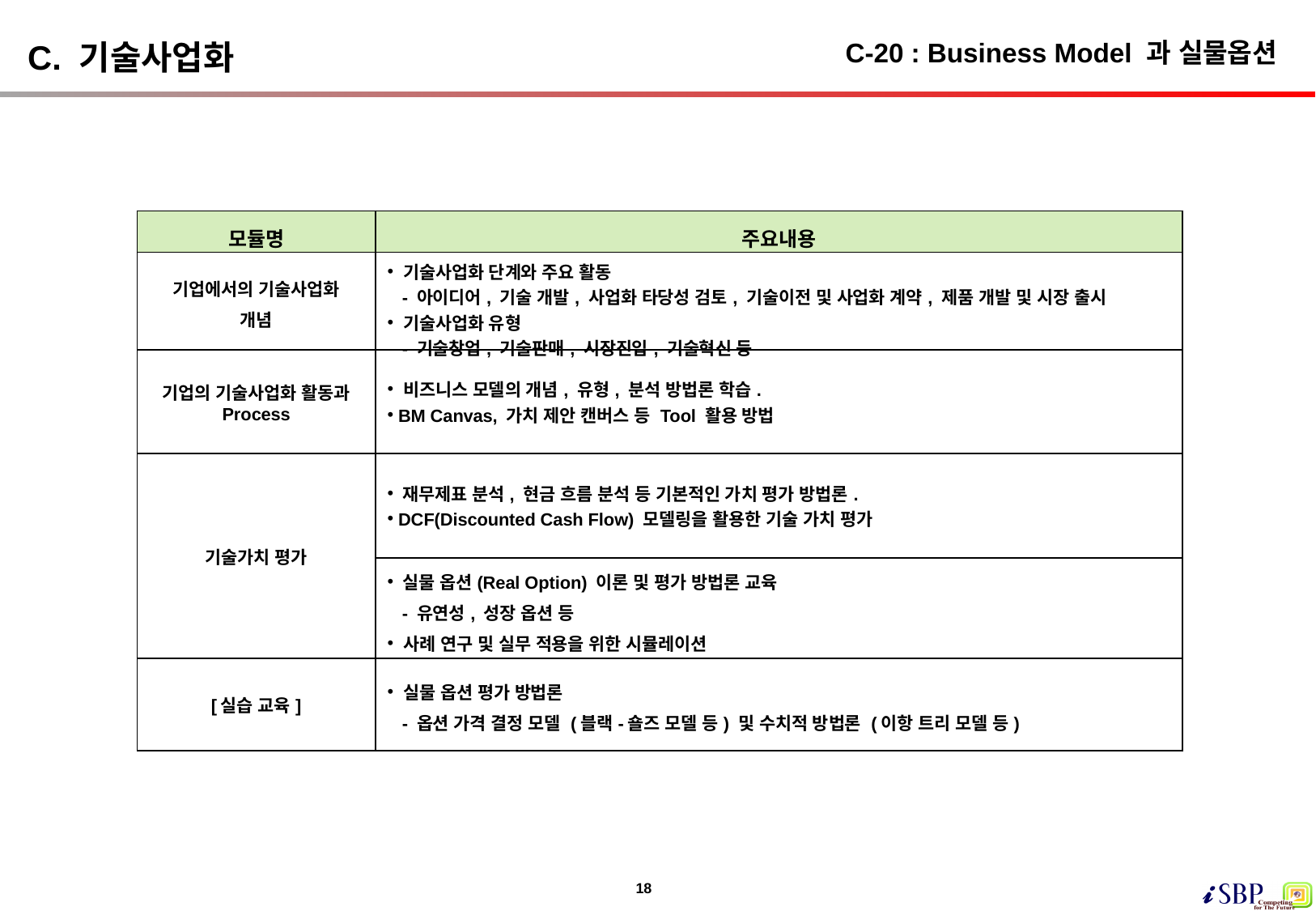

# C-20 : Business Model 과 실물옵션
C. 기술사업화
| 모듈명 | 주요내용 |
| --- | --- |
| 기업에서의 기술사업화 개념 | 기술사업화 단계와 주요 활동 - 아이디어, 기술 개발, 사업화 타당성 검토, 기술이전 및 사업화 계약, 제품 개발 및 시장 출시 기술사업화 유형 - 기술창업, 기술판매, 시장진입, 기술혁신 등 |
| 기업의 기술사업화 활동과 Process | 비즈니스 모델의 개념, 유형, 분석 방법론 학습. BM Canvas, 가치 제안 캔버스 등 Tool 활용 방법 |
| 기술가치 평가 | 재무제표 분석, 현금 흐름 분석 등 기본적인 가치 평가 방법론. DCF(Discounted Cash Flow) 모델링을 활용한 기술 가치 평가 |
|  | 실물 옵션(Real Option) 이론 및 평가 방법론 교육 - 유연성, 성장 옵션 등 사례 연구 및 실무 적용을 위한 시뮬레이션 |
| [실습 교육] | 실물 옵션 평가 방법론 - 옵션 가격 결정 모델 (블랙-숄즈 모델 등) 및 수치적 방법론 (이항 트리 모델 등) |
18